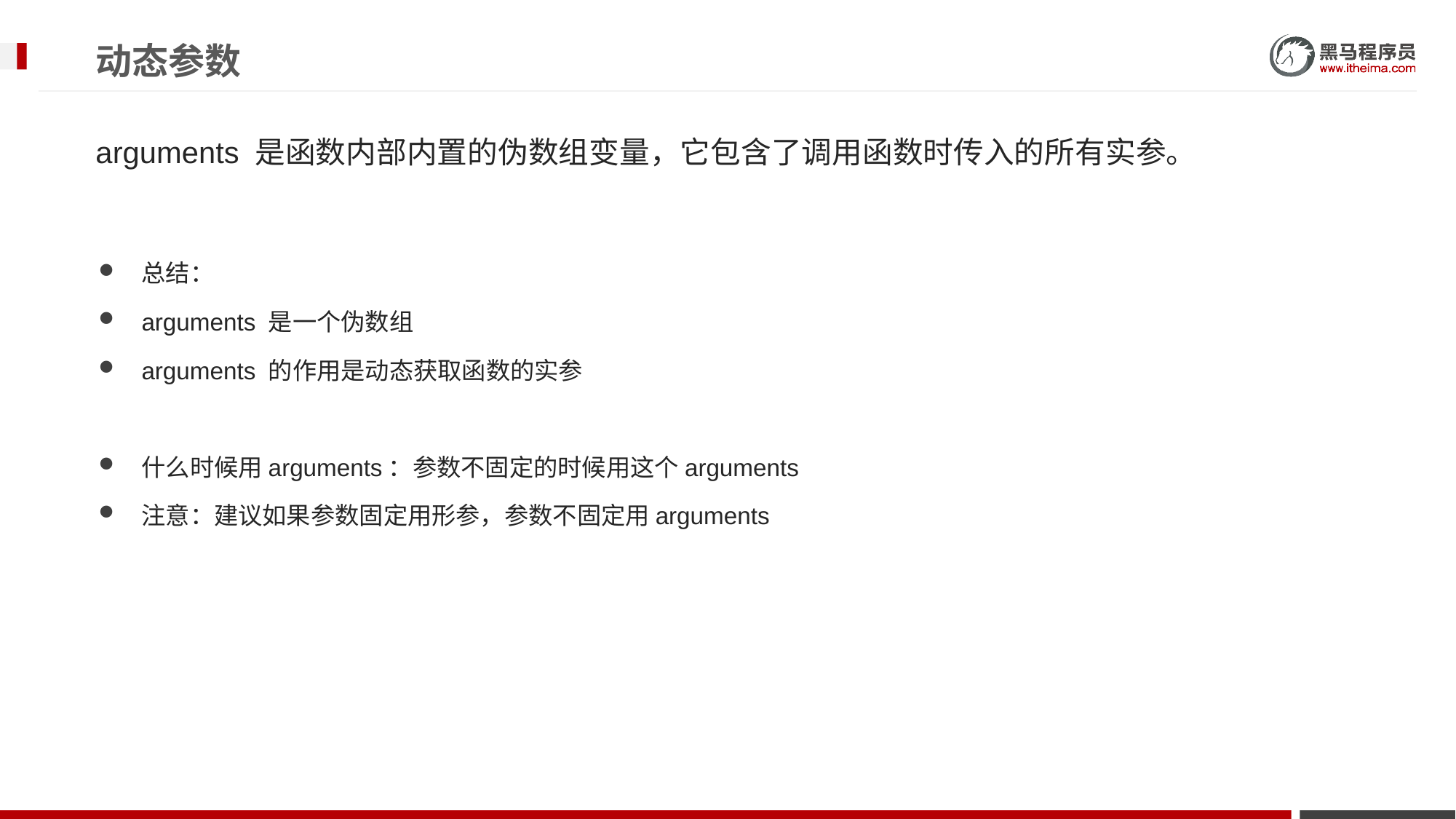

# 动态参数
arguments 是函数内部内置的伪数组变量，它包含了调用函数时传入的所有实参。
总结：
arguments 是一个伪数组
arguments 的作用是动态获取函数的实参

什么时候用arguments：参数不固定的时候用这个arguments
注意：建议如果参数固定用形参，参数不固定用arguments